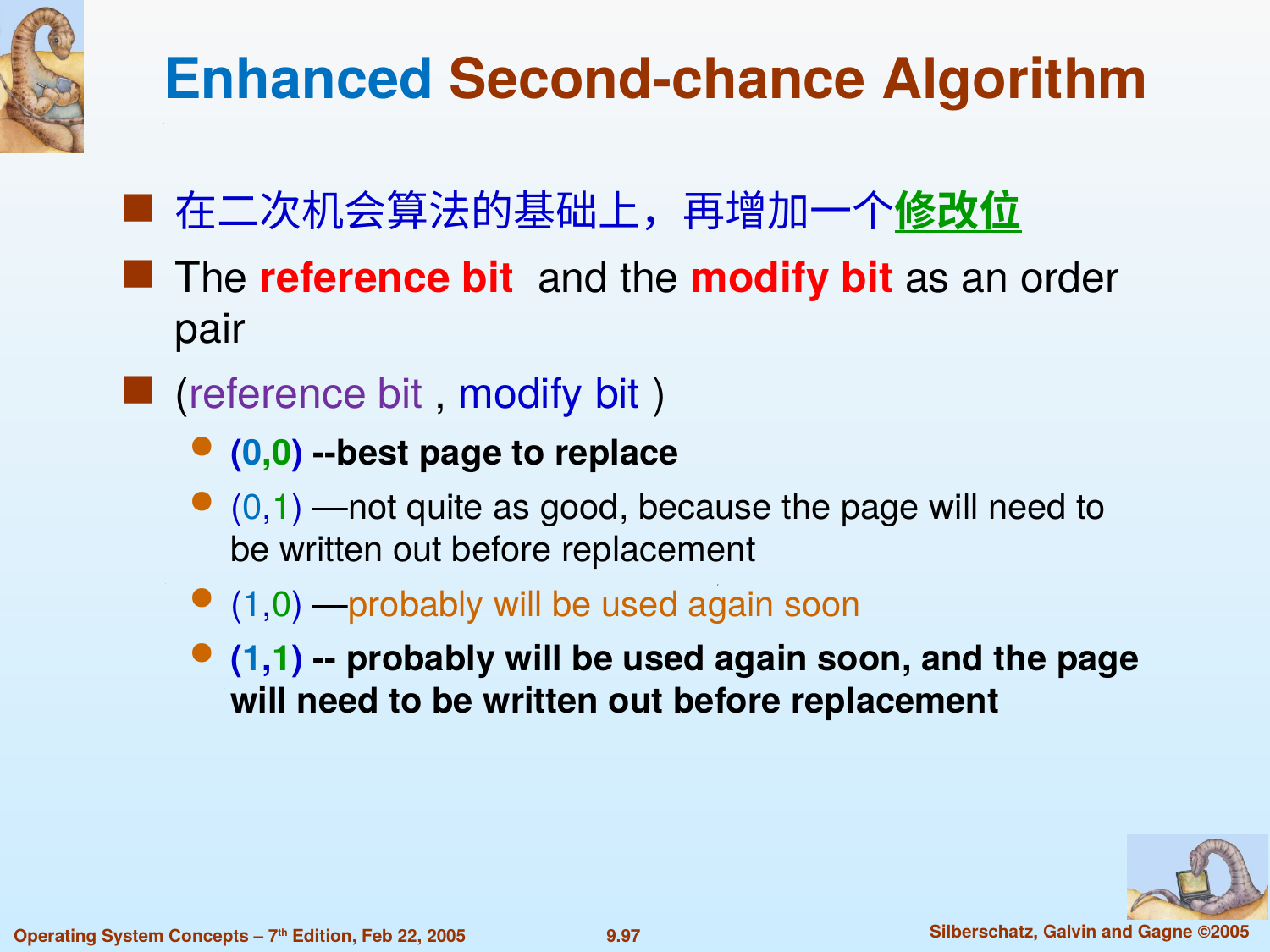

Enhanced Second-chance Algorithm
在二次机会算法的基础上，再增加一个修改位
The reference bit  and the modify bit as an order pair
(reference bit , modify bit )
(0,0) --best page to replace
(0,1) —not quite as good, because the page will need to be written out before replacement
(1,0) —probably will be used again soon
(1,1) -- probably will be used again soon, and the page will need to be written out before replacement